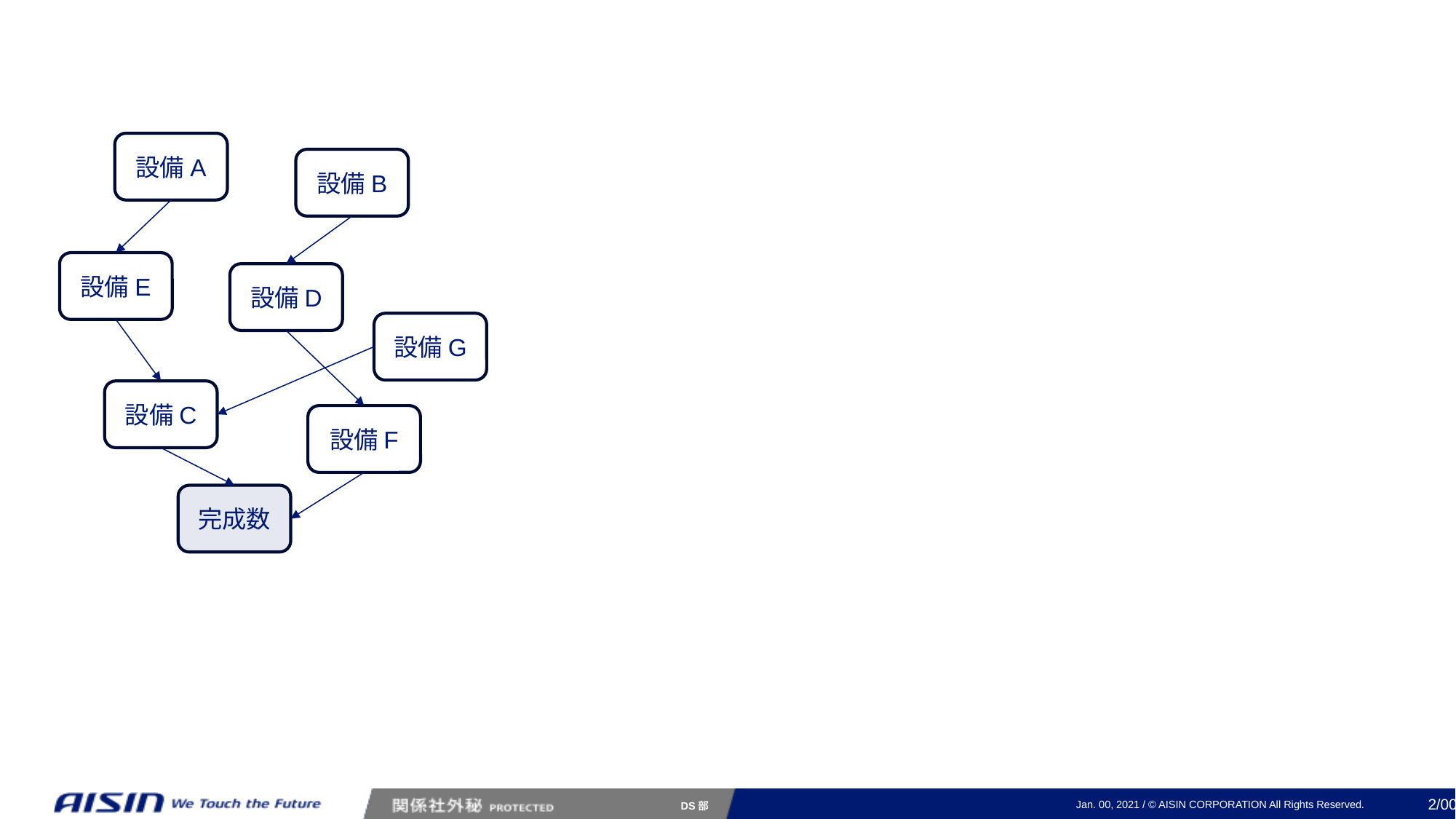

設備A
設備B
設備E
設備D
設備G
設備C
設備F
完成数